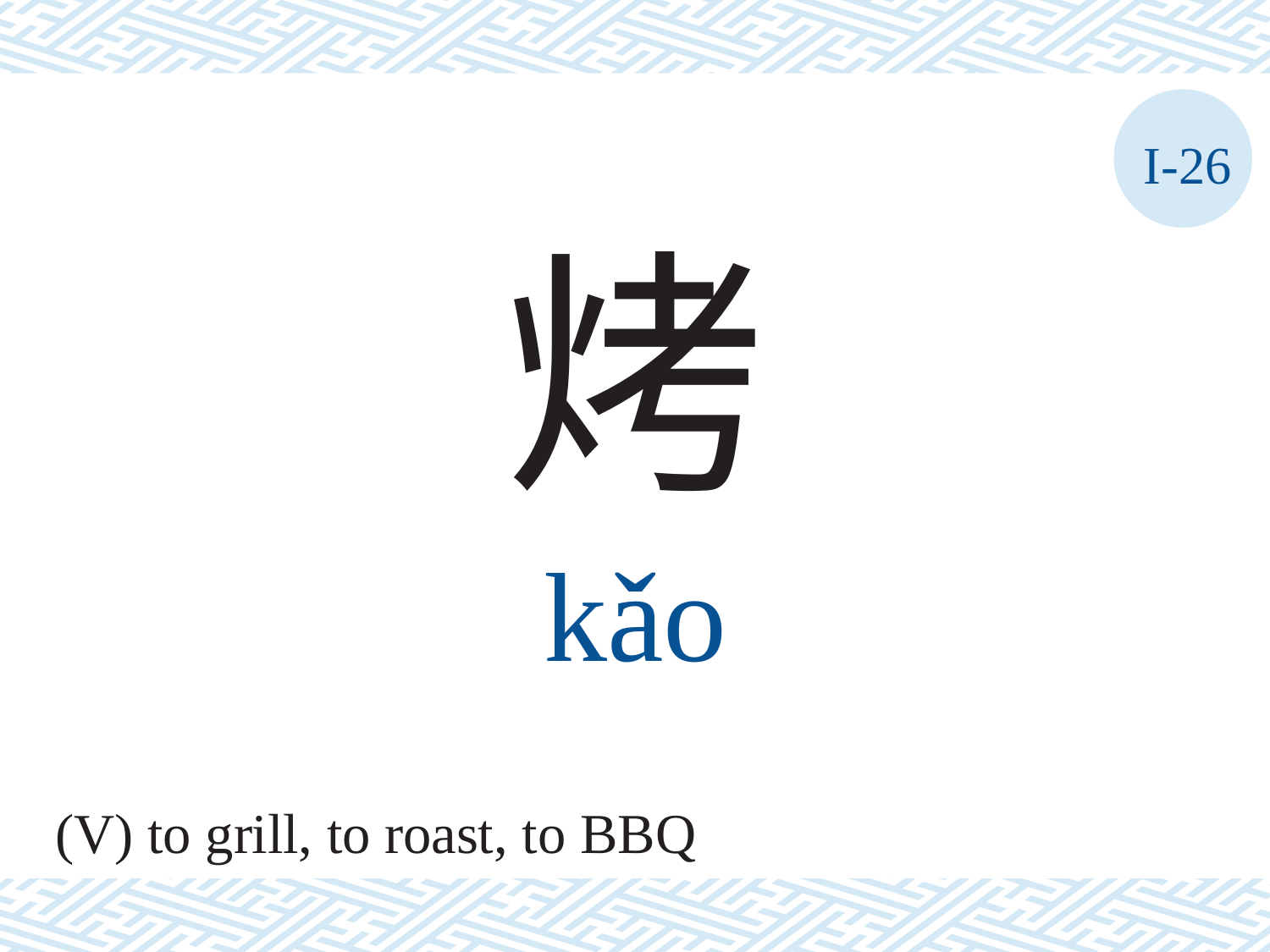

I-26
烤
kǎo
(V) to grill, to roast, to BBQ